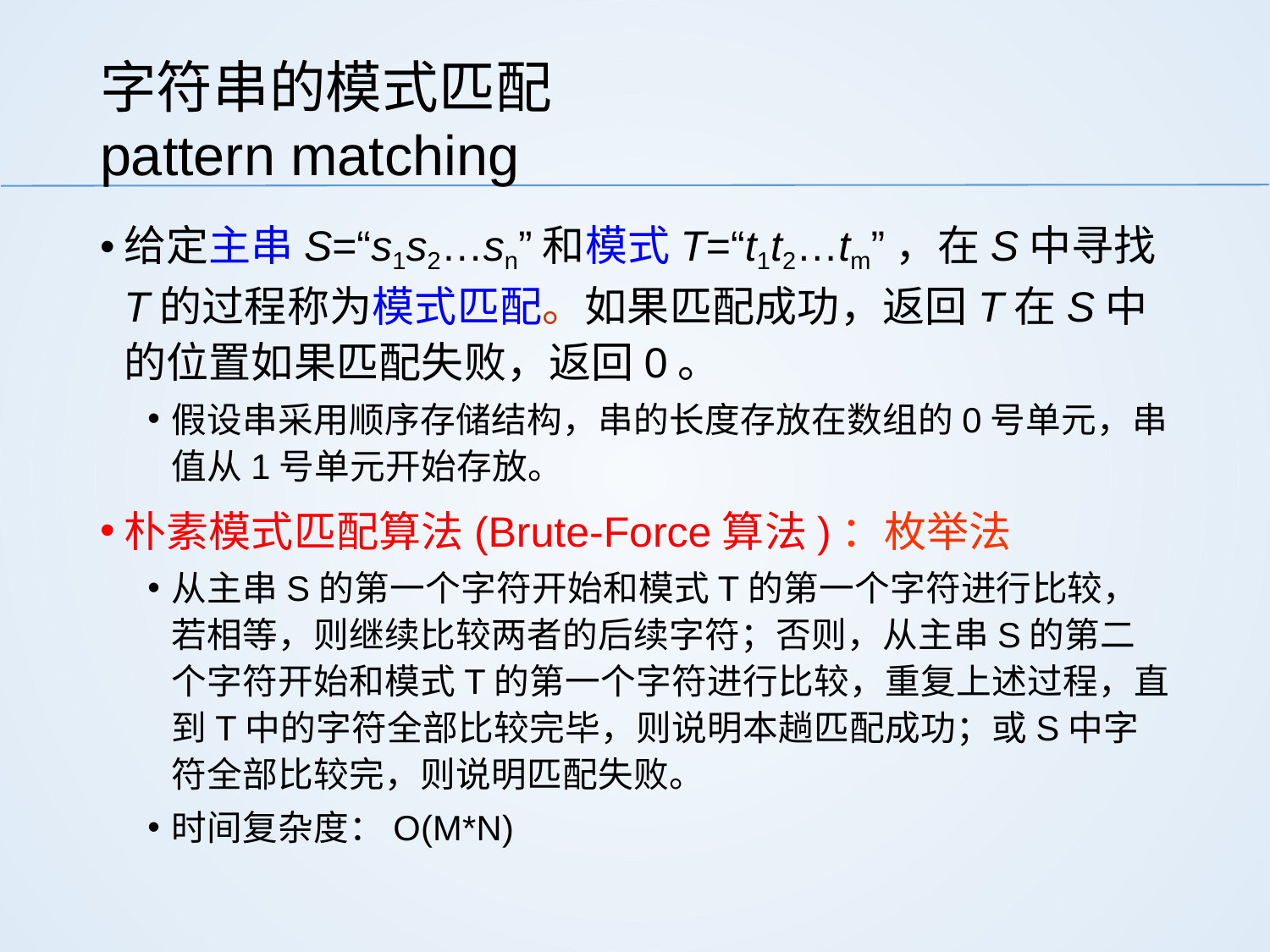

# 字符串的模式匹配 pattern matching
给定主串S=“s1s2…sn”和模式T=“t1t2…tm”，在S中寻找T的过程称为模式匹配。如果匹配成功，返回T在S中的位置如果匹配失败，返回0。
假设串采用顺序存储结构，串的长度存放在数组的0号单元，串值从1号单元开始存放。
朴素模式匹配算法(Brute-Force算法)：枚举法
从主串S的第一个字符开始和模式T的第一个字符进行比较，若相等，则继续比较两者的后续字符；否则，从主串S的第二个字符开始和模式T的第一个字符进行比较，重复上述过程，直到T中的字符全部比较完毕，则说明本趟匹配成功；或S中字符全部比较完，则说明匹配失败。
时间复杂度：O(M*N)